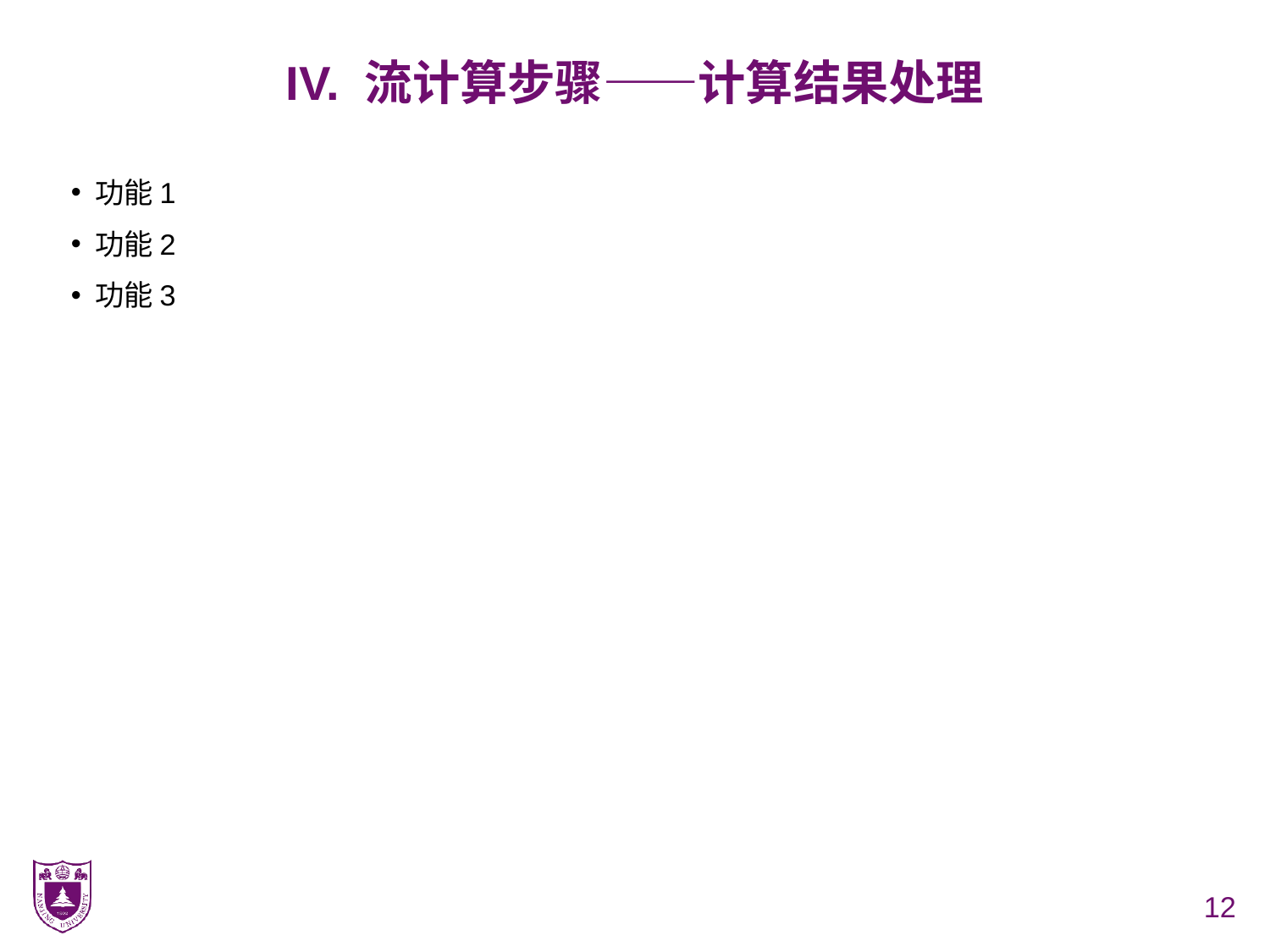

# IV. 流计算步骤——计算结果处理
功能1
功能2
功能3

12